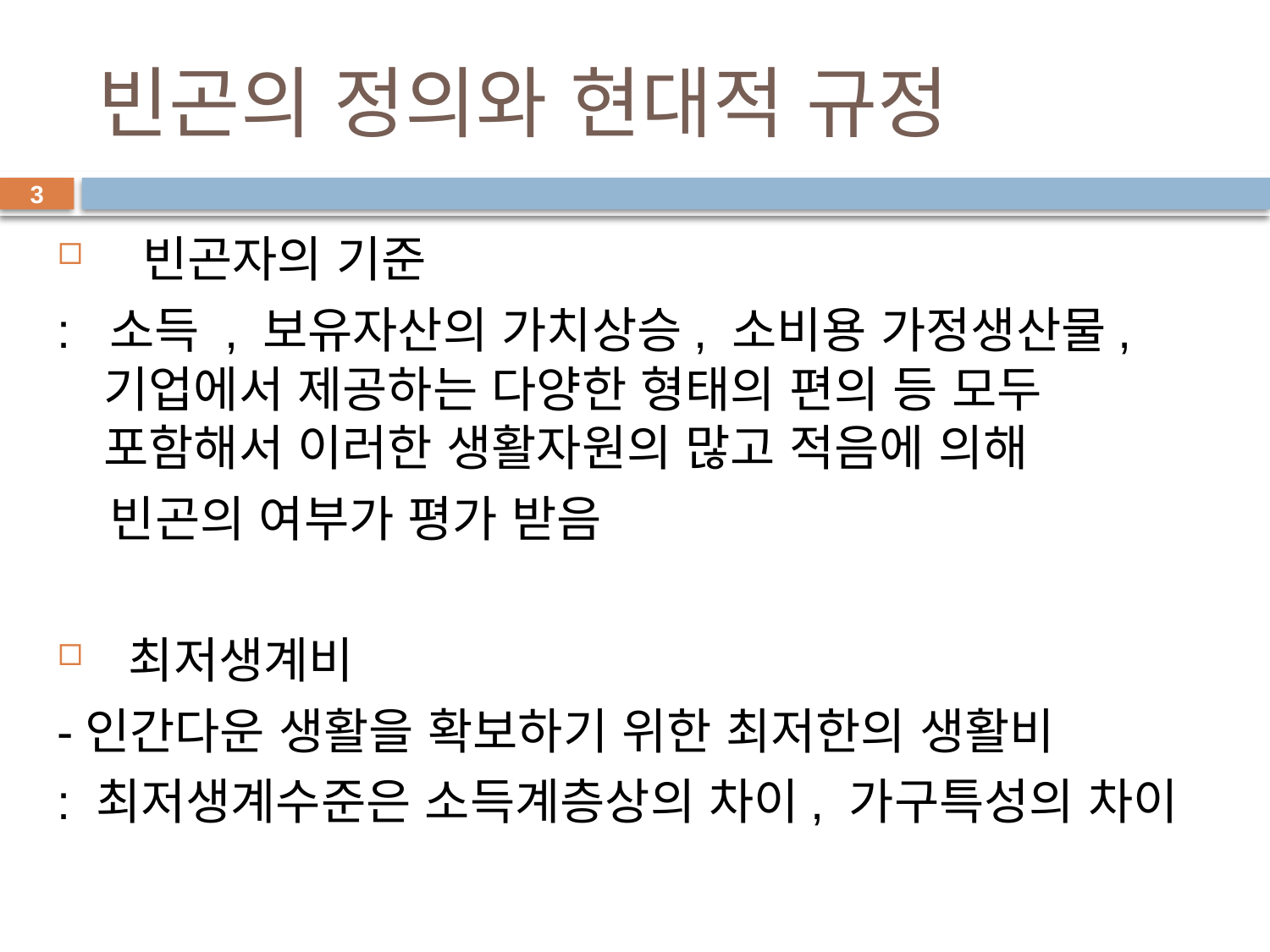

# 빈곤의 정의와 현대적 규정
3
  빈곤자의 기준
:  소득 , 보유자산의 가치상승, 소비용 가정생산물, 기업에서 제공하는 다양한 형태의 편의 등 모두 포함해서 이러한 생활자원의 많고 적음에 의해
   빈곤의 여부가 평가 받음

 최저생계비
-인간다운 생활을 확보하기 위한 최저한의 생활비
: 최저생계수준은 소득계층상의 차이, 가구특성의 차이